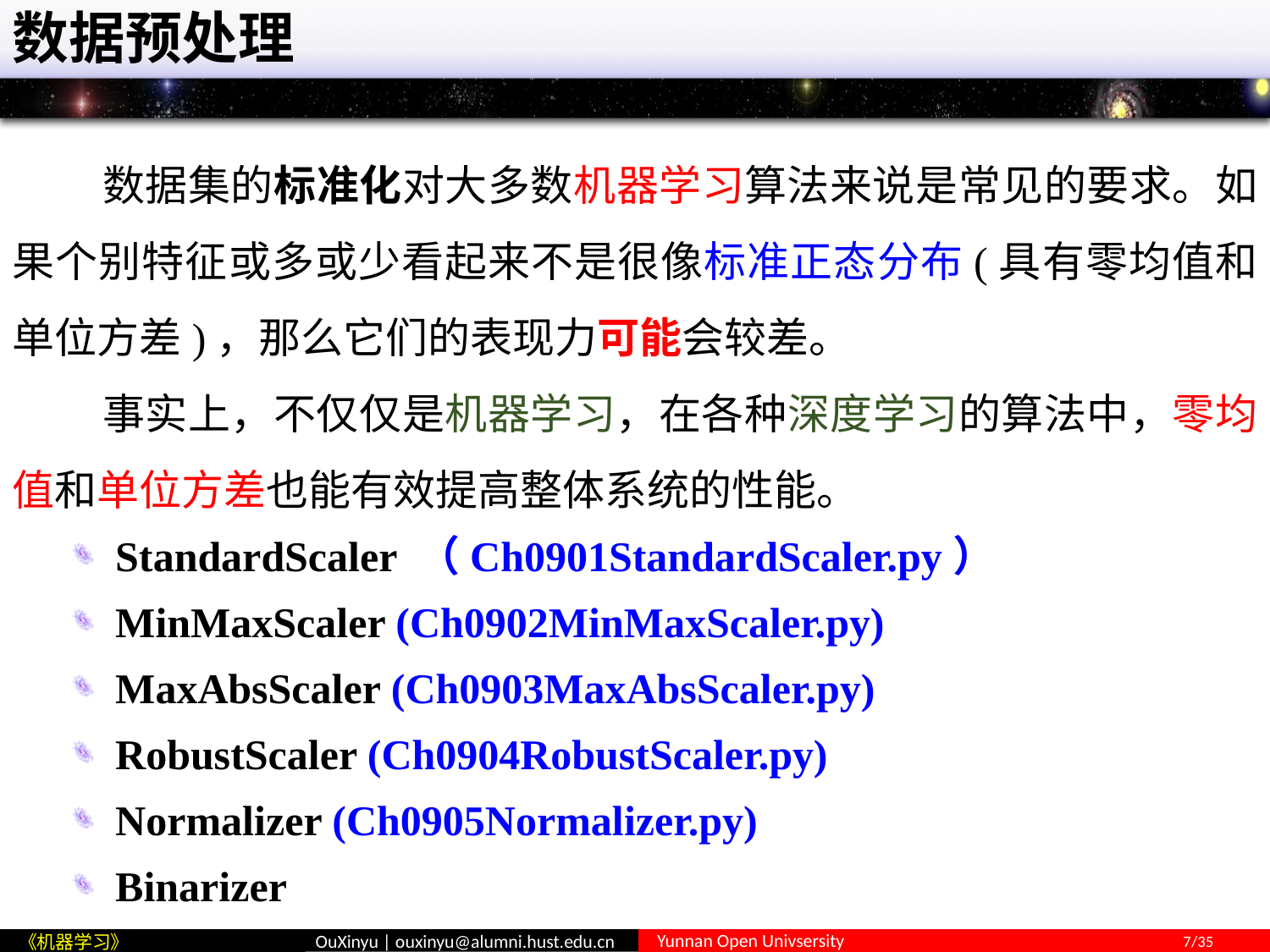

# 数据预处理
        数据集的标准化对大多数机器学习算法来说是常见的要求。如果个别特征或多或少看起来不是很像标准正态分布(具有零均值和单位方差)，那么它们的表现力可能会较差。
        事实上，不仅仅是机器学习，在各种深度学习的算法中，零均值和单位方差也能有效提高整体系统的性能。
StandardScaler （Ch0901StandardScaler.py）
MinMaxScaler (Ch0902MinMaxScaler.py)
MaxAbsScaler (Ch0903MaxAbsScaler.py)
RobustScaler (Ch0904RobustScaler.py)
Normalizer (Ch0905Normalizer.py)
Binarizer